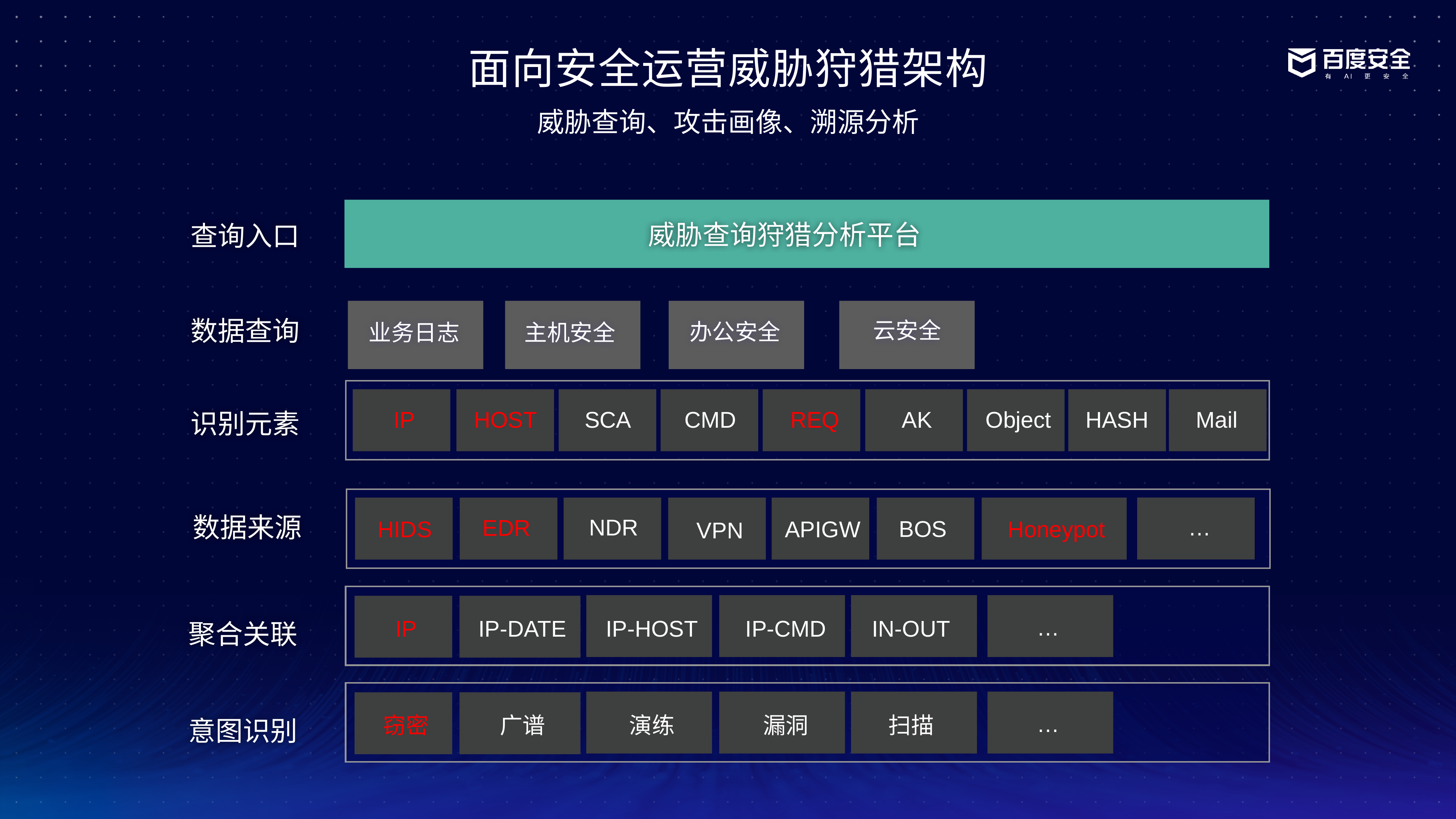

面向安全运营威胁狩猎架构
威胁查询、攻击画像、溯源分析

威胁查询狩猎分析平台
查询入口

云安全
办公安全
数据查询
业务日志
主机安全

识别元素
IP
HOST
SCA
CMD
REQ
AK
Object
HASH
Mail

数据来源
…
NDR
EDR
BOS
APIGW
Honeypot
VPN
HIDS

IP
IP-DATE
IP-HOST
IP-CMD
IN-OUT
…
聚合关联

窃密
广谱
演练
漏洞
扫描
…
意图识别